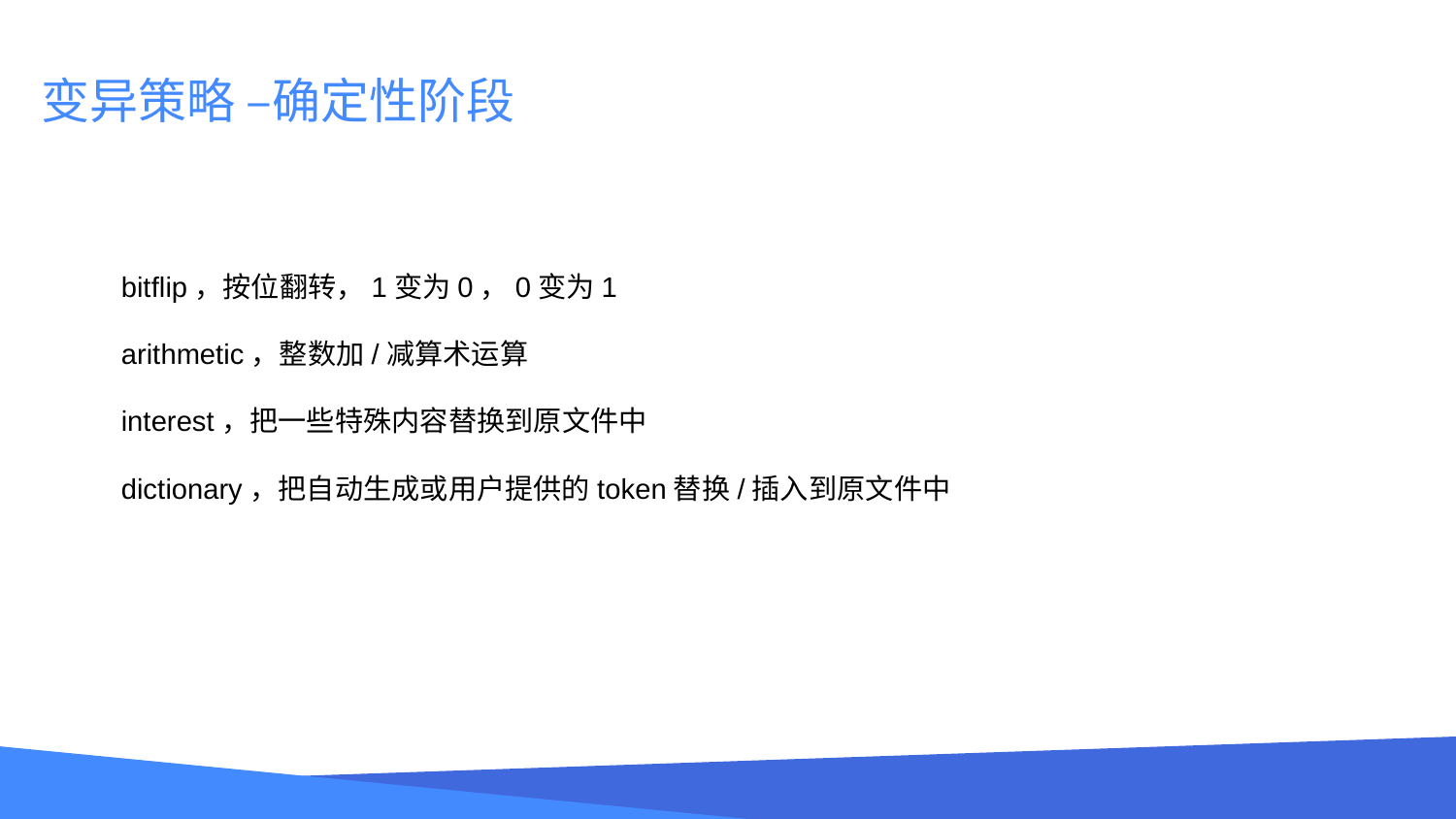

# 变异策略 –确定性阶段
bitflip，按位翻转，1变为0，0变为1
arithmetic，整数加/减算术运算
interest，把一些特殊内容替换到原文件中
dictionary，把自动生成或用户提供的token替换/插入到原文件中